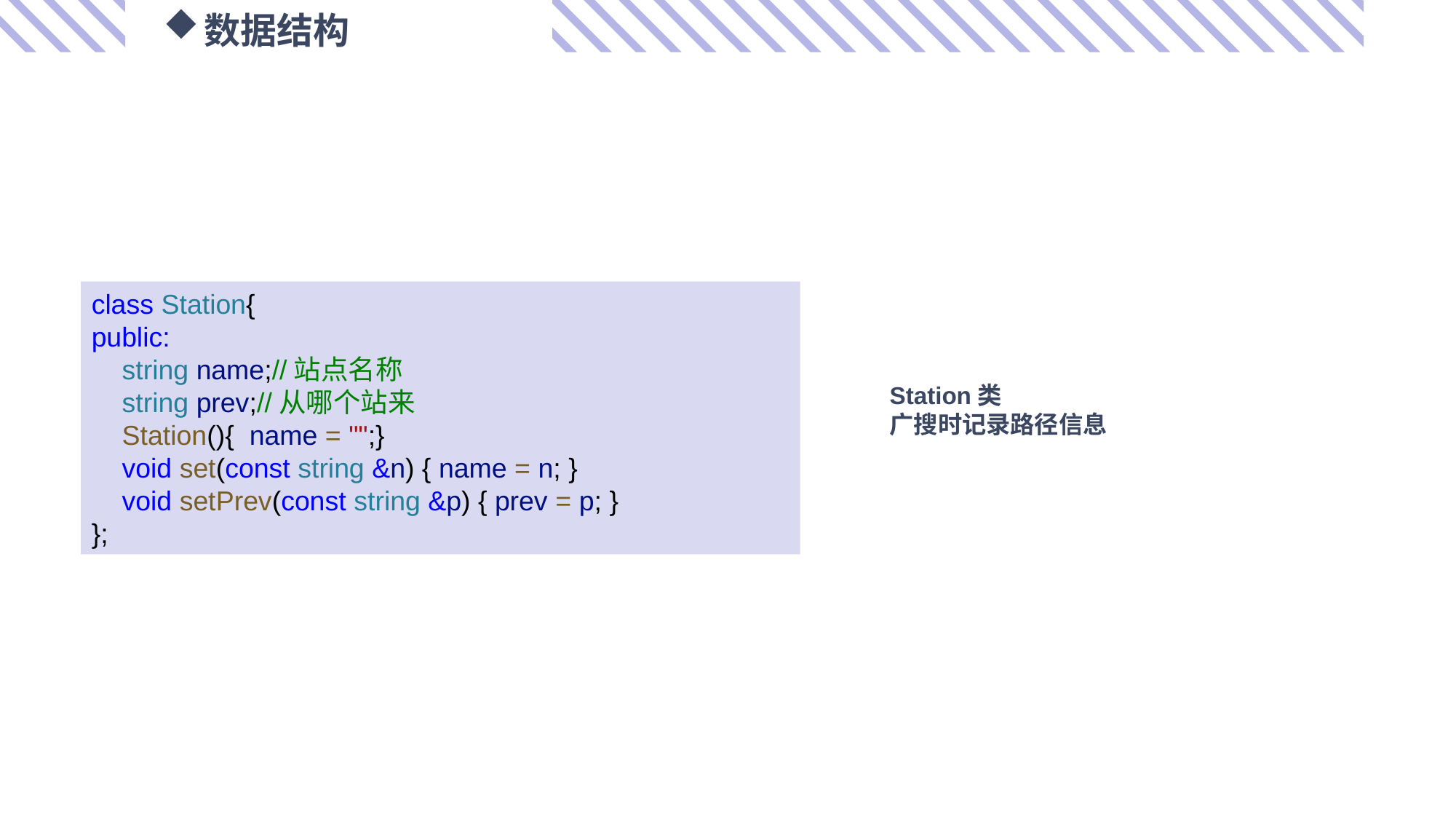

数据结构
class Station{
public:
    string name;//站点名称
    string prev;//从哪个站来
    Station(){  name = "";}
    void set(const string &n) { name = n; }
    void setPrev(const string &p) { prev = p; }
};
Station类
广搜时记录路径信息